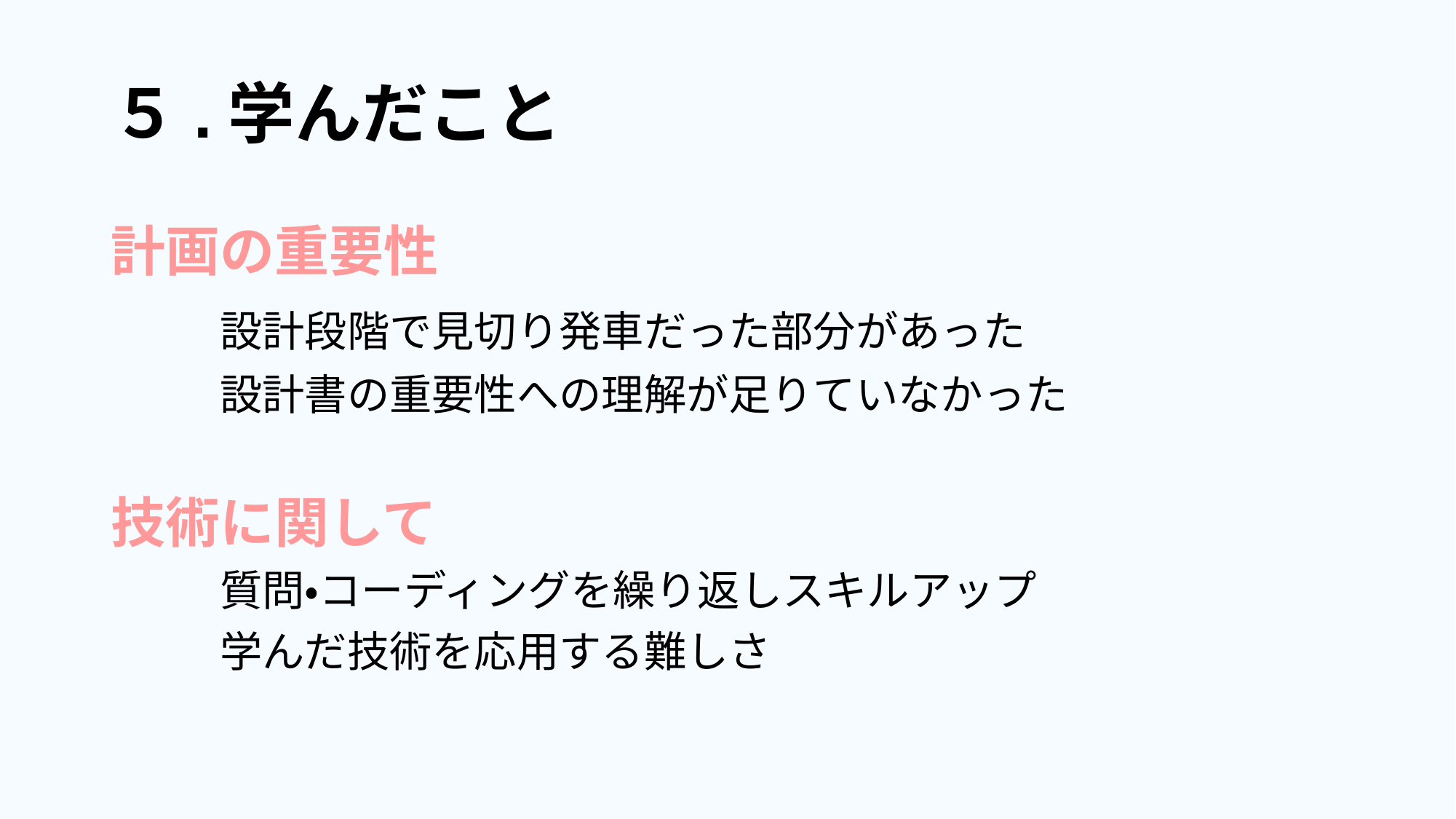

# ５.学んだこと
計画の重要性
	設計段階で見切り発車だった部分があった
	設計書の重要性への理解が足りていなかった

技術に関して
	質問・コーディングを繰り返しスキルアップ
	学んだ技術を応用する難しさ